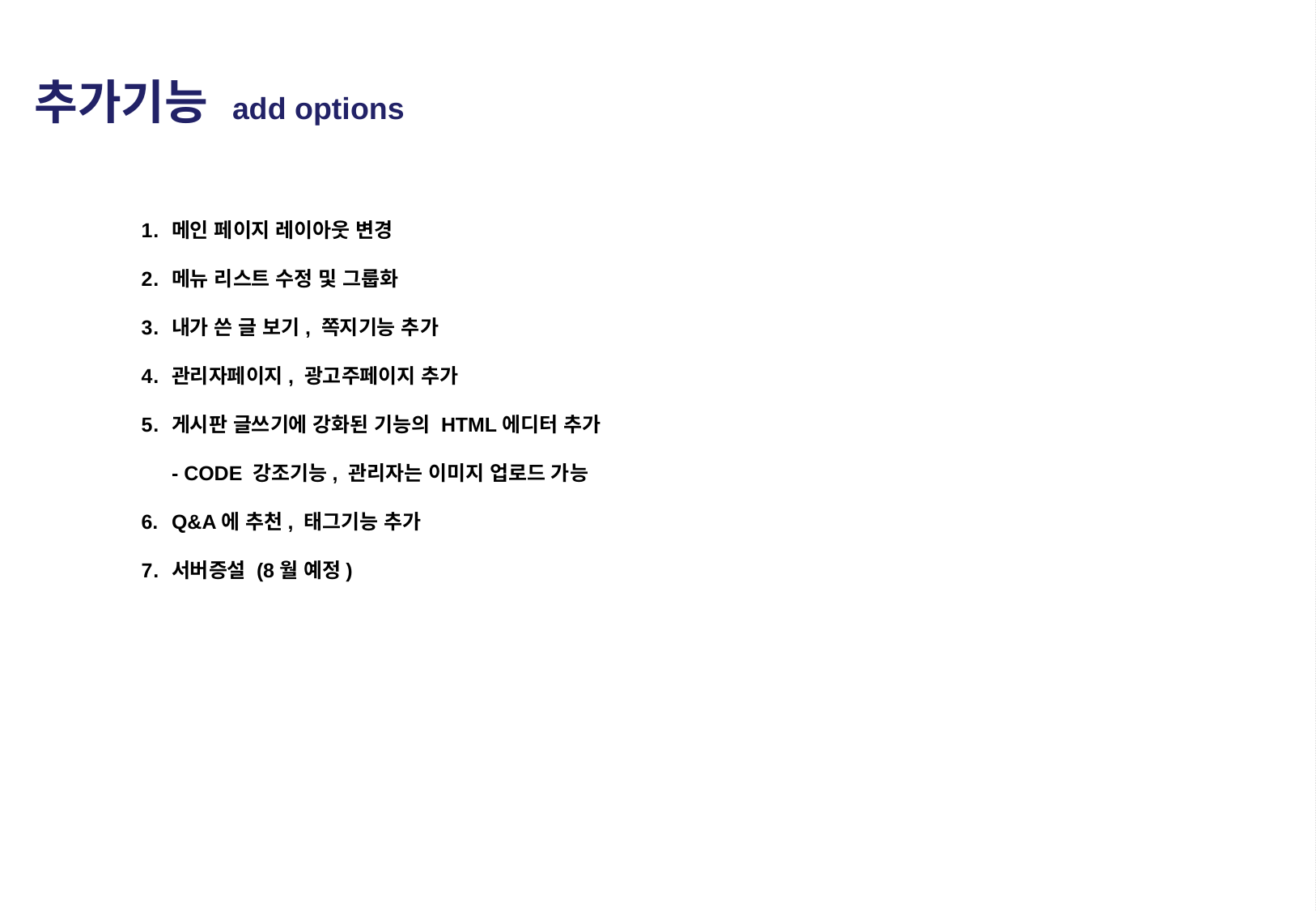

추가기능 add options
메인 페이지 레이아웃 변경
메뉴 리스트 수정 및 그룹화
내가 쓴 글 보기, 쪽지기능 추가
관리자페이지, 광고주페이지 추가
게시판 글쓰기에 강화된 기능의 HTML에디터 추가
- CODE 강조기능, 관리자는 이미지 업로드 가능
Q&A에 추천, 태그기능 추가
서버증설 (8월 예정)